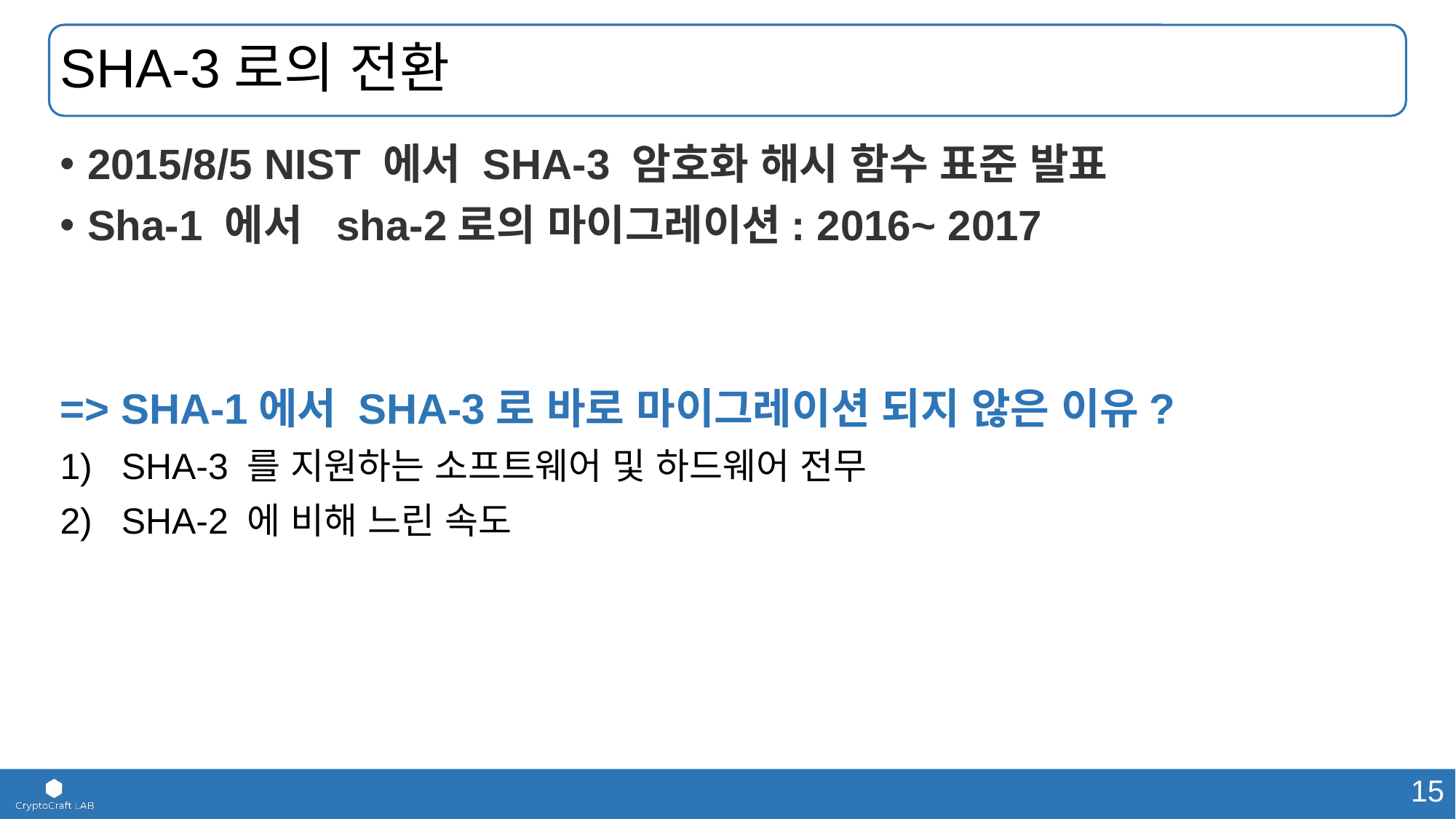

# SHA-3로의 전환
2015/8/5 NIST 에서 SHA-3 암호화 해시 함수 표준 발표
Sha-1 에서  sha-2로의 마이그레이션: 2016~ 2017

=> SHA-1에서 SHA-3로 바로 마이그레이션 되지 않은 이유?
SHA-3 를 지원하는 소프트웨어 및 하드웨어 전무
SHA-2 에 비해 느린 속도